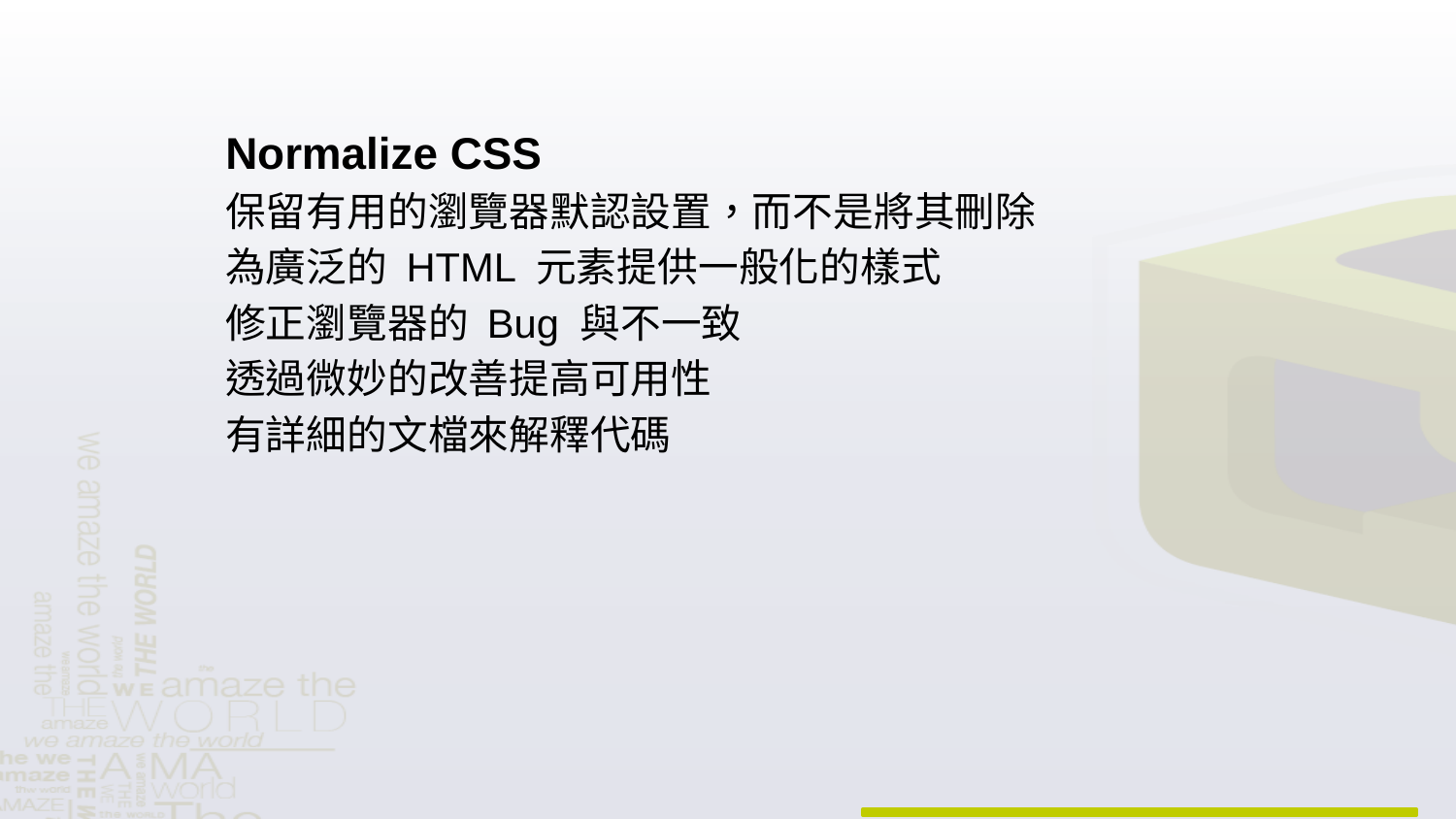

Normalize CSS
保留有用的瀏覽器默認設置，而不是將其刪除
為廣泛的 HTML 元素提供一般化的樣式
修正瀏覽器的 Bug 與不一致
透過微妙的改善提高可用性
有詳細的文檔來解釋代碼